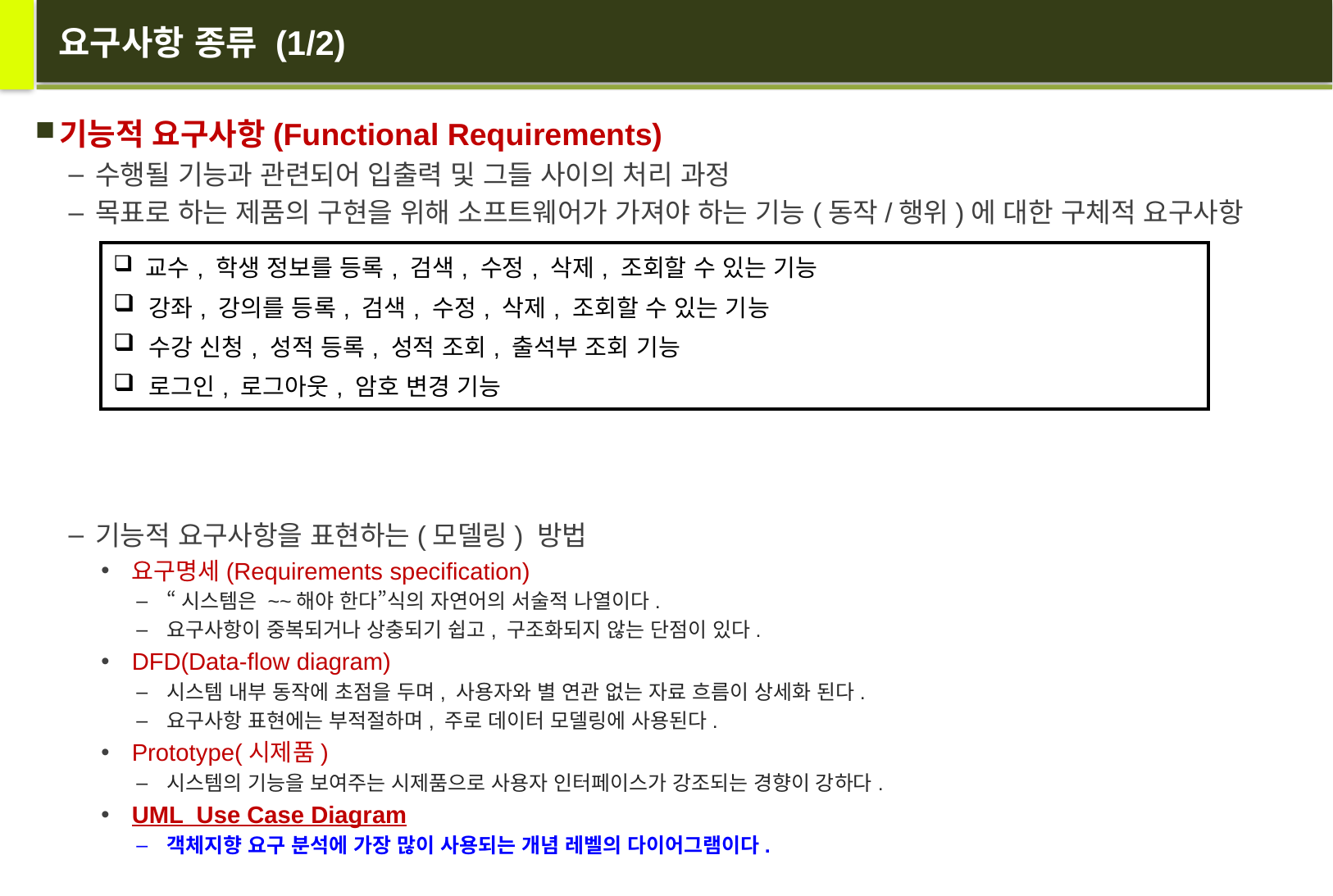

# 요구사항 종류 (1/2)
기능적 요구사항(Functional Requirements)
수행될 기능과 관련되어 입출력 및 그들 사이의 처리 과정
목표로 하는 제품의 구현을 위해 소프트웨어가 가져야 하는 기능(동작/행위)에 대한 구체적 요구사항

기능적 요구사항을 표현하는(모델링) 방법
요구명세(Requirements specification)
“시스템은 ~~해야 한다”식의 자연어의 서술적 나열이다.
요구사항이 중복되거나 상충되기 쉽고, 구조화되지 않는 단점이 있다.
DFD(Data-flow diagram)
시스템 내부 동작에 초점을 두며, 사용자와 별 연관 없는 자료 흐름이 상세화 된다.
요구사항 표현에는 부적절하며, 주로 데이터 모델링에 사용된다.
Prototype(시제품)
시스템의 기능을 보여주는 시제품으로 사용자 인터페이스가 강조되는 경향이 강하다.
UML  Use Case Diagram
객체지향 요구 분석에 가장 많이 사용되는 개념 레벨의 다이어그램이다.
| 교수, 학생 정보를 등록, 검색, 수정, 삭제, 조회할 수 있는 기능 강좌, 강의를 등록, 검색, 수정, 삭제, 조회할 수 있는 기능 수강 신청, 성적 등록, 성적 조회, 출석부 조회 기능 로그인, 로그아웃, 암호 변경 기능 |
| --- |